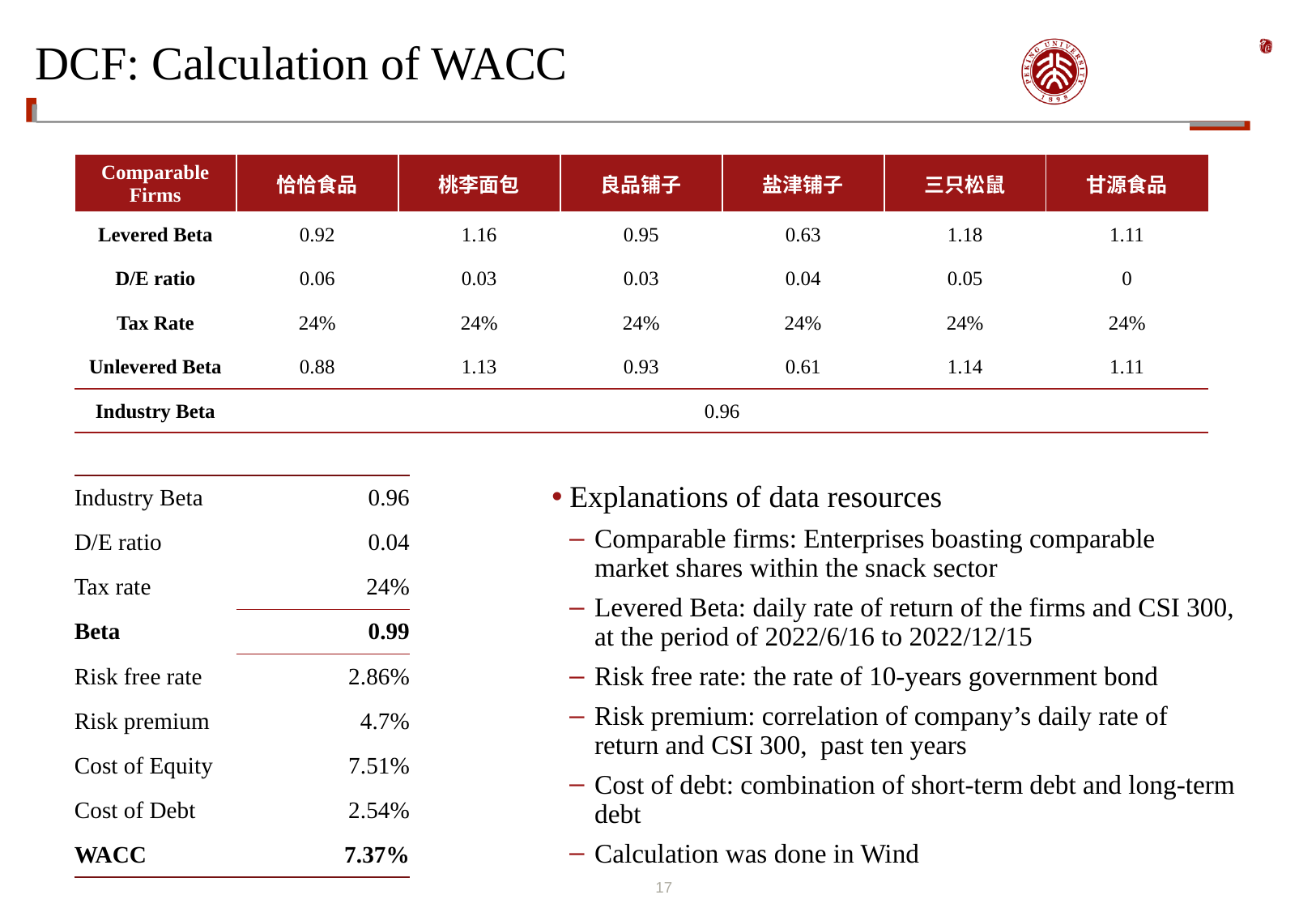

# DCF: Calculation of WACC
| Comparable Firms | 恰恰食品 | 桃李面包 | 良品铺子 | 盐津铺子 | 三只松鼠 | 甘源食品 |
| --- | --- | --- | --- | --- | --- | --- |
| Levered Beta | 0.92 | 1.16 | 0.95 | 0.63 | 1.18 | 1.11 |
| D/E ratio | 0.06 | 0.03 | 0.03 | 0.04 | 0.05 | 0 |
| Tax Rate | 24% | 24% | 24% | 24% | 24% | 24% |
| Unlevered Beta | 0.88 | 1.13 | 0.93 | 0.61 | 1.14 | 1.11 |
| Industry Beta | 0.96 |  |  |  |  |  |
| Industry Beta | 0.96 |
| --- | --- |
| D/E ratio | 0.04 |
| Tax rate | 24% |
| Beta | 0.99 |
| Risk free rate | 2.86% |
| Risk premium | 4.7% |
| Cost of Equity | 7.51% |
| Cost of Debt | 2.54% |
| WACC | 7.37% |
Explanations of data resources
Comparable firms: Enterprises boasting comparable market shares within the snack sector
Levered Beta: daily rate of return of the firms and CSI 300, at the period of 2022/6/16 to 2022/12/15
Risk free rate: the rate of 10-years government bond
Risk premium: correlation of company’s daily rate of return and CSI 300,  past ten years
Cost of debt: combination of short-term debt and long-term debt
Calculation was done in Wind